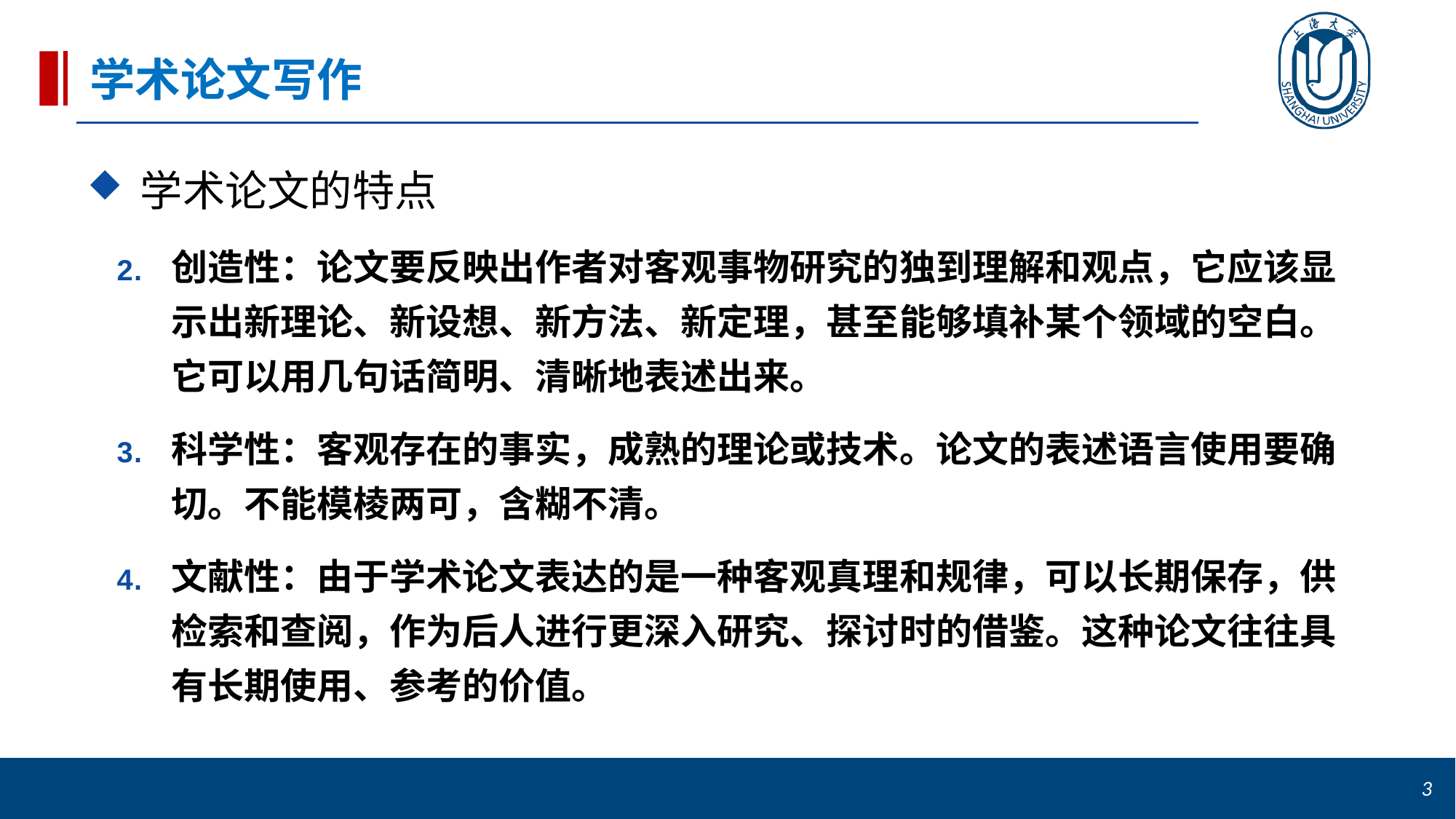

# 学术论文写作
学术论文的特点
创造性：论文要反映出作者对客观事物研究的独到理解和观点，它应该显示出新理论、新设想、新方法、新定理，甚至能够填补某个领域的空白。它可以用几句话简明、清晰地表述出来。
科学性：客观存在的事实，成熟的理论或技术。论文的表述语言使用要确切。不能模棱两可，含糊不清。
文献性：由于学术论文表达的是一种客观真理和规律，可以长期保存，供检索和查阅，作为后人进行更深入研究、探讨时的借鉴。这种论文往往具有长期使用、参考的价值。
3